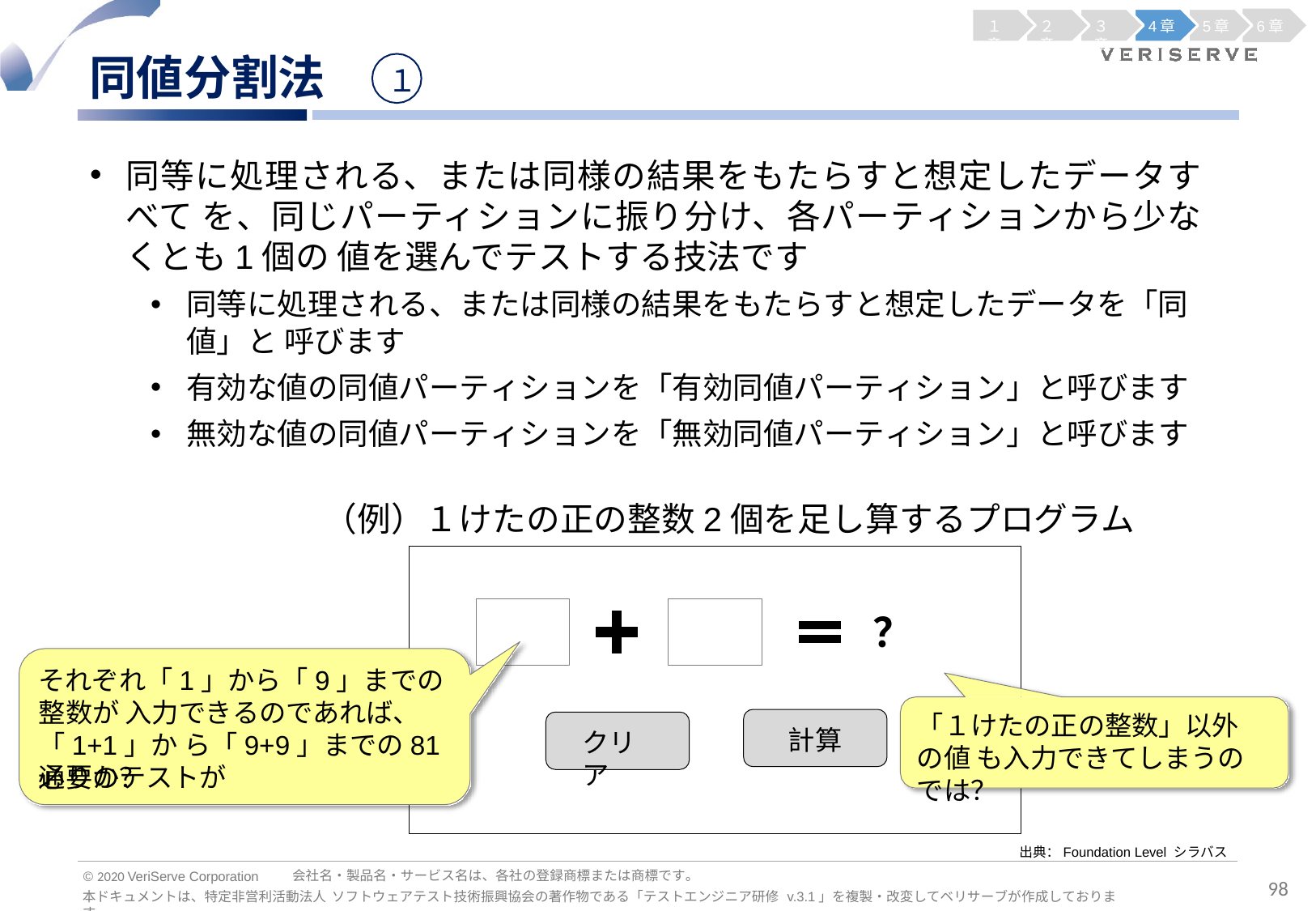

１章
２章
３章
4章
5章
6章
同値分割法

１
同等に処理される、または同様の結果をもたらすと想定したデータすべて を、同じパーティションに振り分け、各パーティションから少なくとも1個の 値を選んでテストする技法です
同等に処理される、または同様の結果をもたらすと想定したデータを「同値」と 呼びます
有効な値の同値パーティションを「有効同値パーティション」と呼びます
無効な値の同値パーティションを「無効同値パーティション」と呼びます

（例）１けたの正の整数2個を足し算するプログラム

？

それぞれ「1」から「9」までの整数が 入力できるのであれば、「1+1」か ら「9+9」までの81通りのテストが

「１けたの正の整数」以外の値 も入力できてしまうのでは？

計算
クリア
必要か？
出典：Foundation Level シラバス
会社名・製品名・サービス名は、各社の登録商標または商標です。
© 2020 VeriServe Corporation
98
本ドキュメントは、特定非営利活動法人 ソフトウェアテスト技術振興協会の著作物である「テストエンジニア研修 v.3.1」を複製・改変してベリサーブが作成しております。